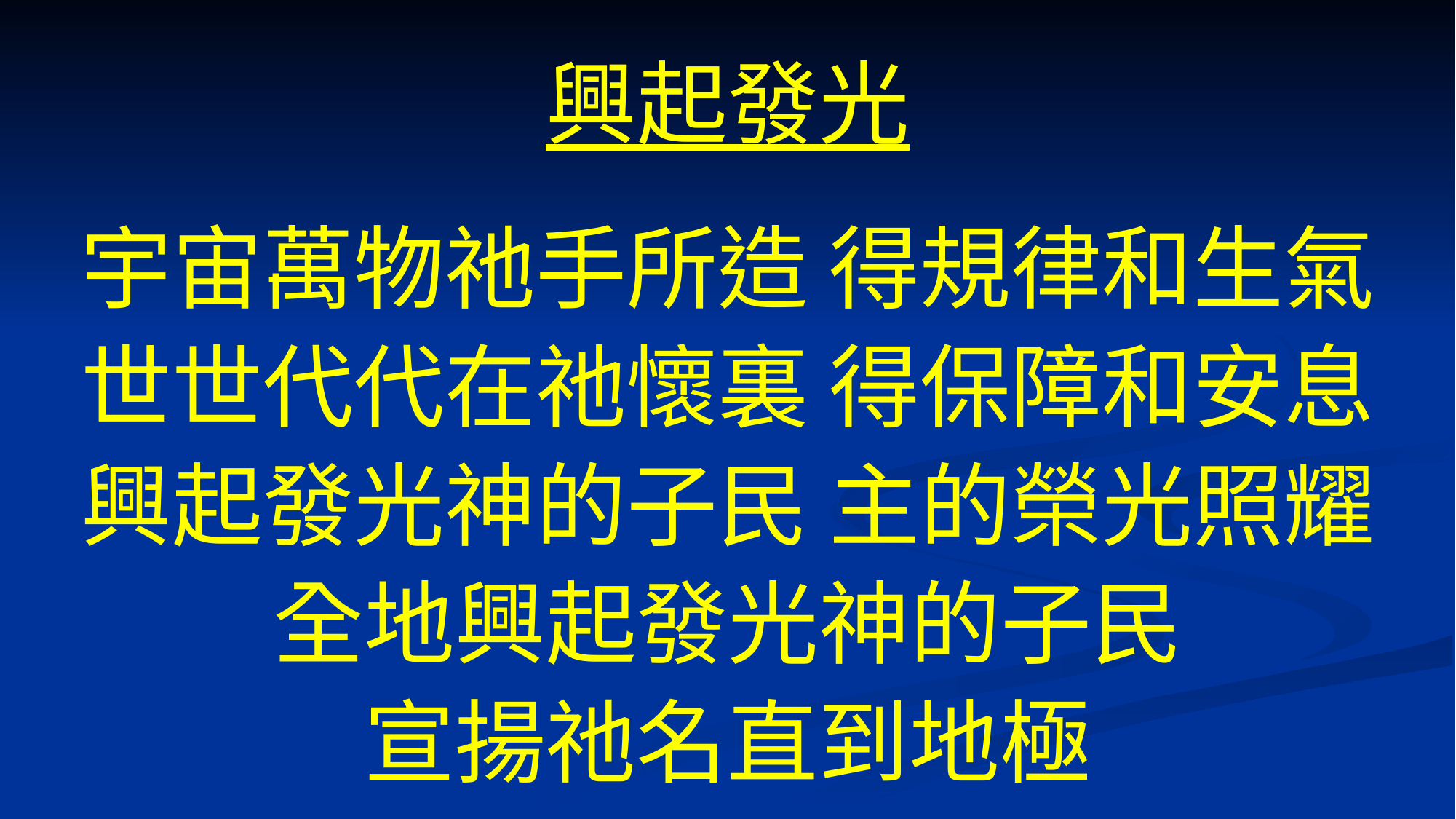

# 興起發光
宇宙萬物祂手所造 得規律和生氣
世世代代在祂懷裏 得保障和安息
興起發光神的子民 主的榮光照耀
全地興起發光神的子民
宣揚祂名直到地極